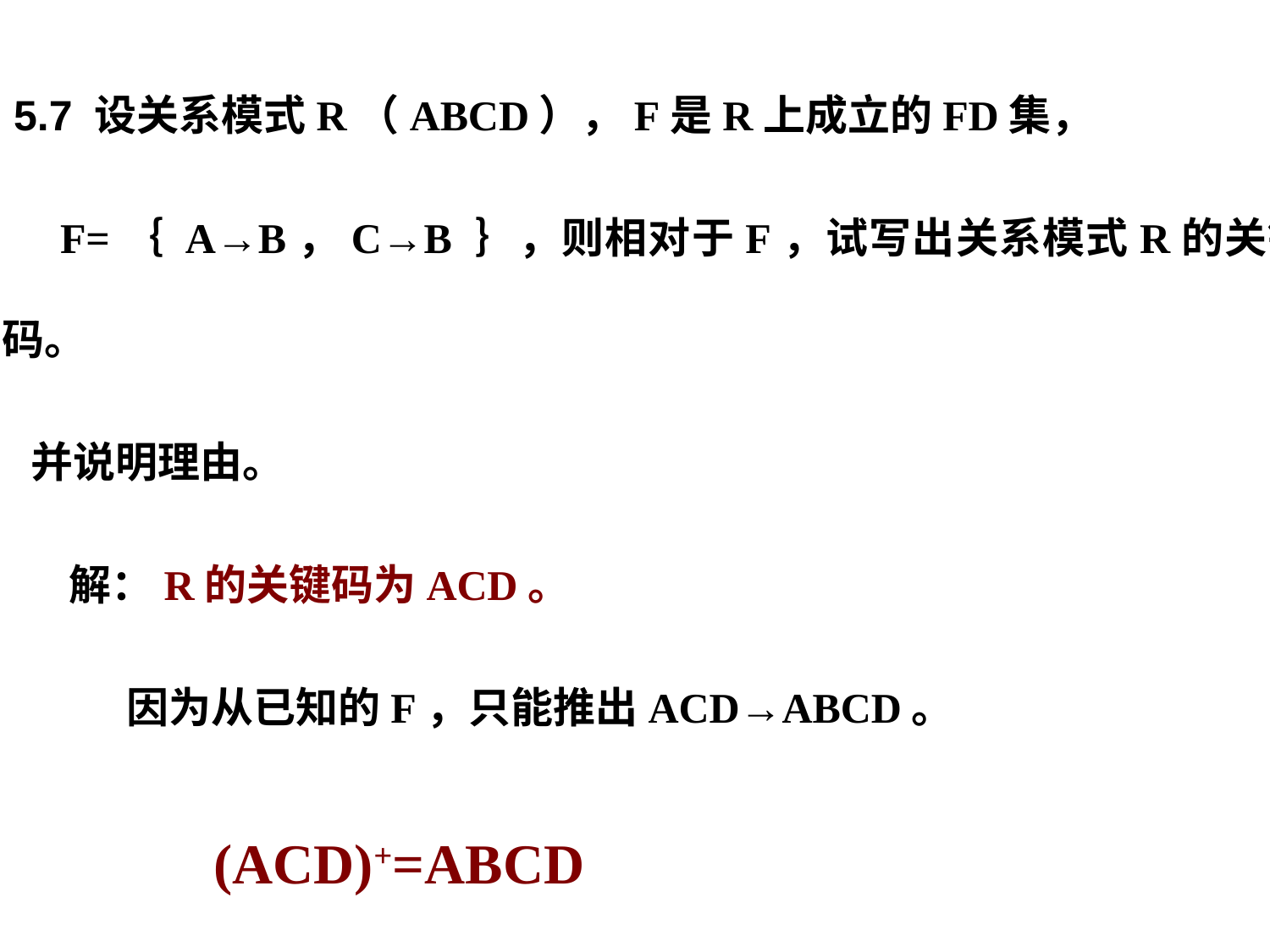

5.7 设关系模式R（ABCD），F是R上成立的FD集，
     F=｛ A→B，C→B ｝，则相对于F，试写出关系模式R的关键码。
  并说明理由。
      解：R的关键码为ACD。
            因为从已知的F，只能推出ACD→ABCD。
                    (ACD)+=ABCD